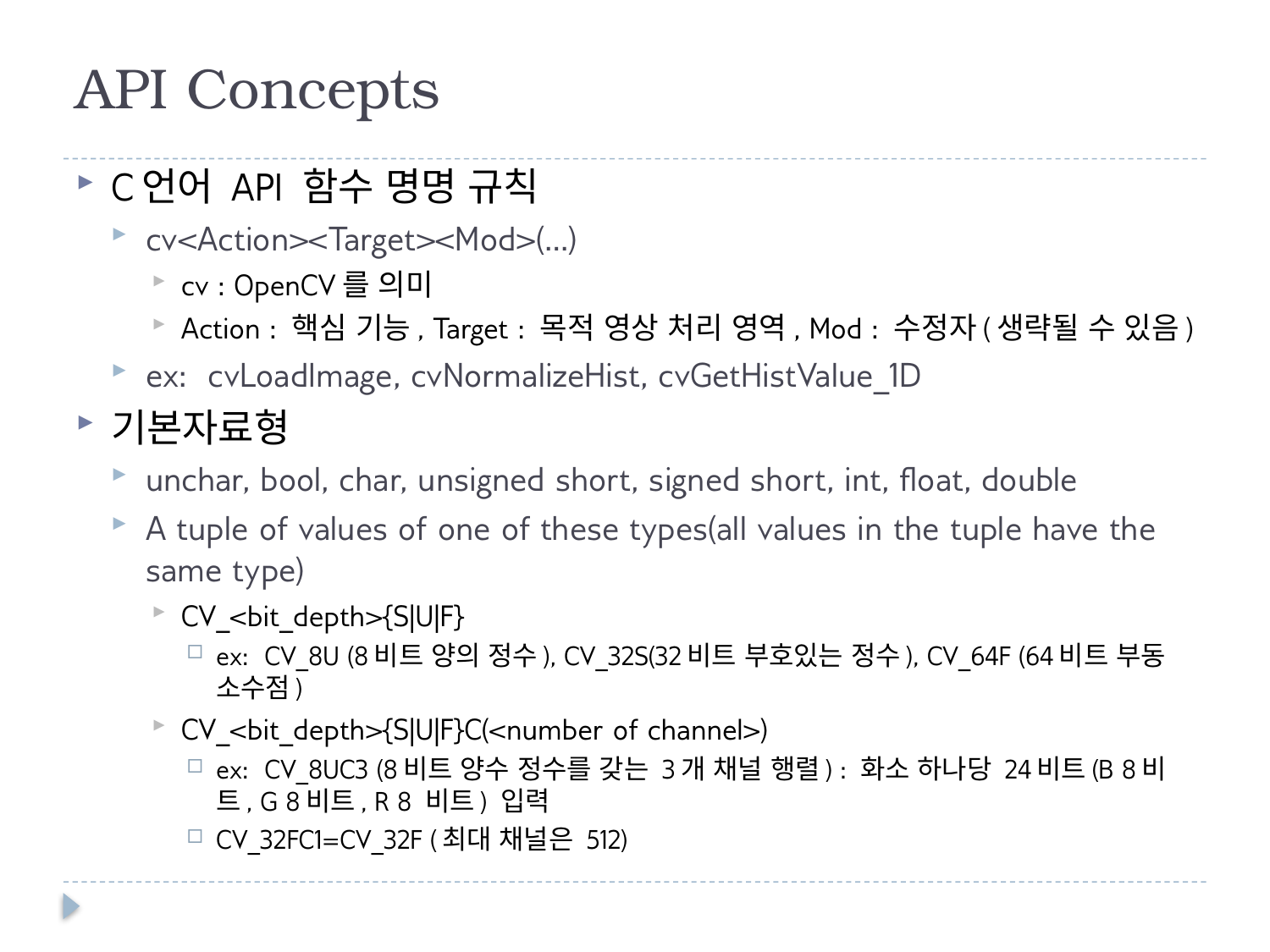

# API Concepts
C언어 API 함수 명명 규칙
cv<Action><Target><Mod>(…)
cv : OpenCV를 의미
Action : 핵심 기능, Target : 목적 영상 처리 영역, Mod : 수정자(생략될 수 있음)
ex:  cvLoadImage, cvNormalizeHist, cvGetHistValue_1D
기본자료형
unchar, bool, char, unsigned short, signed short, int, float, double
A tuple of values of one of these types(all values in the tuple have the same type)
CV_<bit_depth>{S|U|F}
ex:  CV_8U (8비트 양의 정수), CV_32S(32비트 부호있는 정수), CV_64F (64비트 부동 소수점)
CV_<bit_depth>{S|U|F}C(<number of channel>)
ex:  CV_8UC3 (8비트 양수 정수를 갖는 3개 채널 행렬) : 화소 하나당 24비트(B 8비트, G 8비트, R 8 비트) 입력
CV_32FC1=CV_32F (최대 채널은 512)